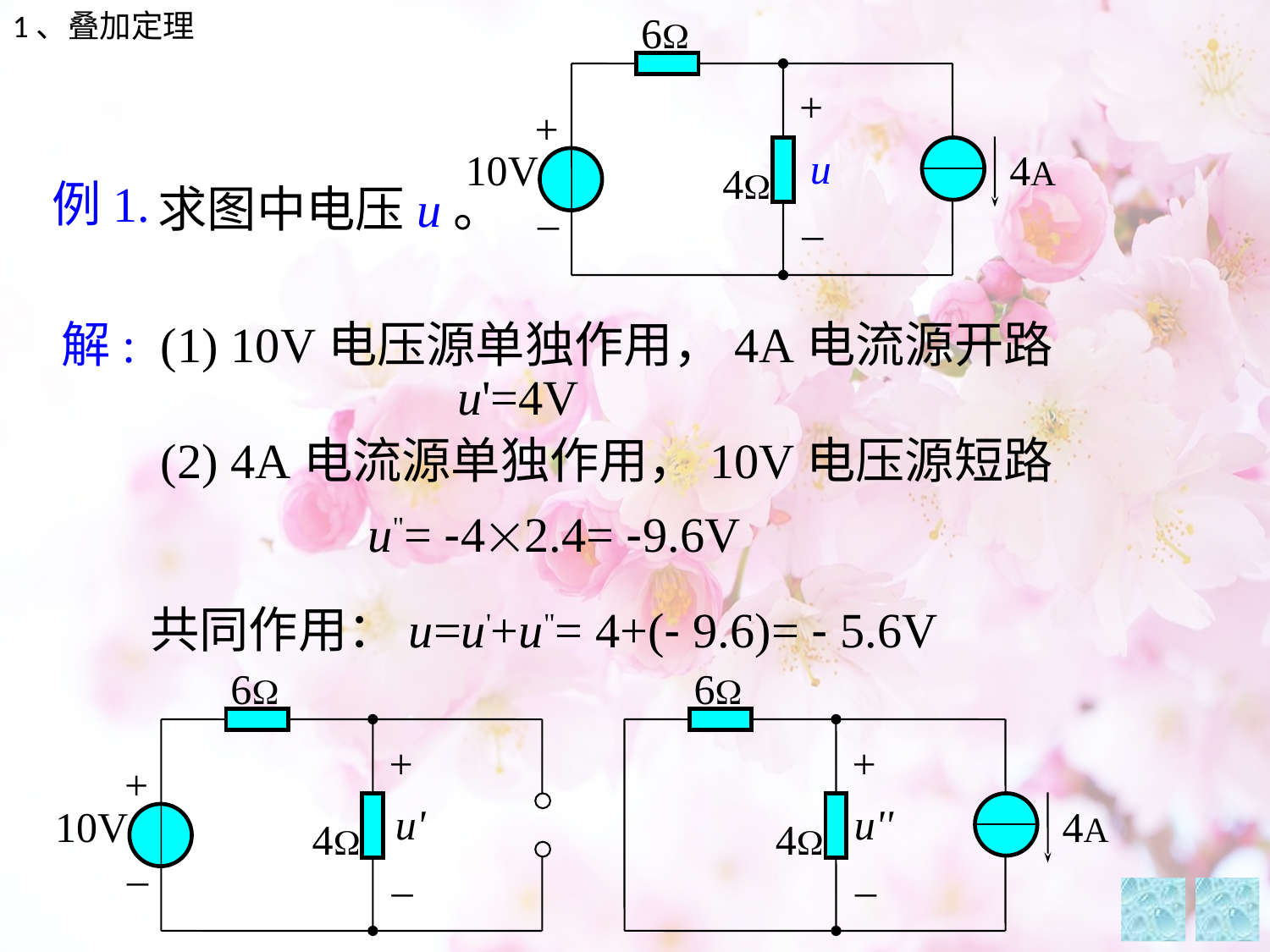

1、叠加定理
6Ω

+
+
u
10V

4A

4Ω

–

–

例1.
求图中电压u。
解:
(1) 10V电压源单独作用，4A电流源开路
u'=4V
(2) 4A电流源单独作用，10V电压源短路
u"= -4×2.4= -9.6V
共同作用：u=u'+u"= 4+(- 9.6)= - 5.6V
6Ω

+
+
u'
10V

4Ω

–

–

6Ω

+
u''

4A
4Ω

–